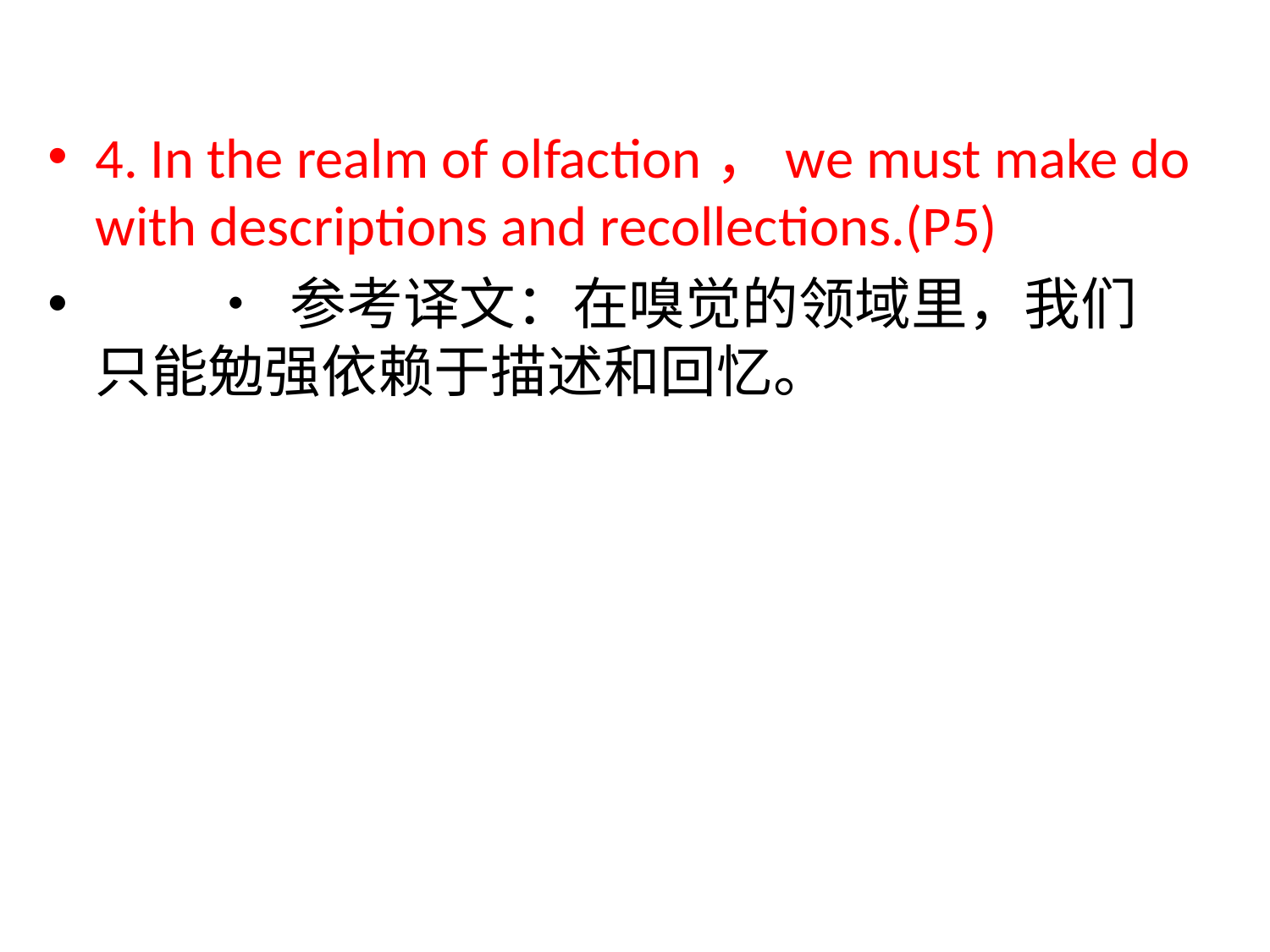

4. In the realm of olfaction，we must make do with descriptions and recollections.(P5)
　　•  参考译文：在嗅觉的领域里，我们只能勉强依赖于描述和回忆。

#